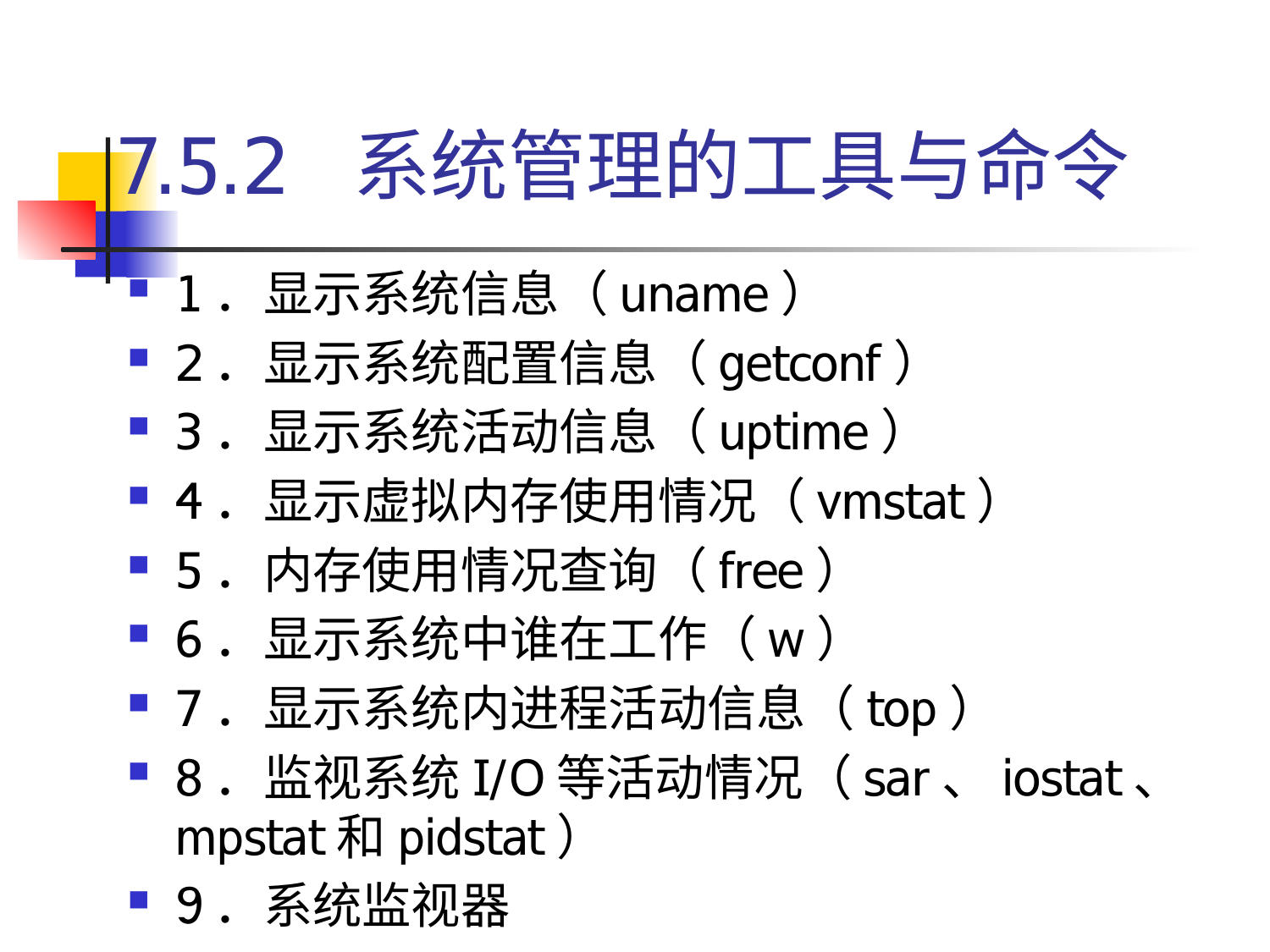

# 7.5.2  系统管理的工具与命令
1．显示系统信息（uname）
2．显示系统配置信息（getconf）
3．显示系统活动信息（uptime）
4．显示虚拟内存使用情况（vmstat）
5．内存使用情况查询（free）
6．显示系统中谁在工作（w）
7．显示系统内进程活动信息（top）
8．监视系统I/O等活动情况（sar、iostat、mpstat和pidstat）
9．系统监视器